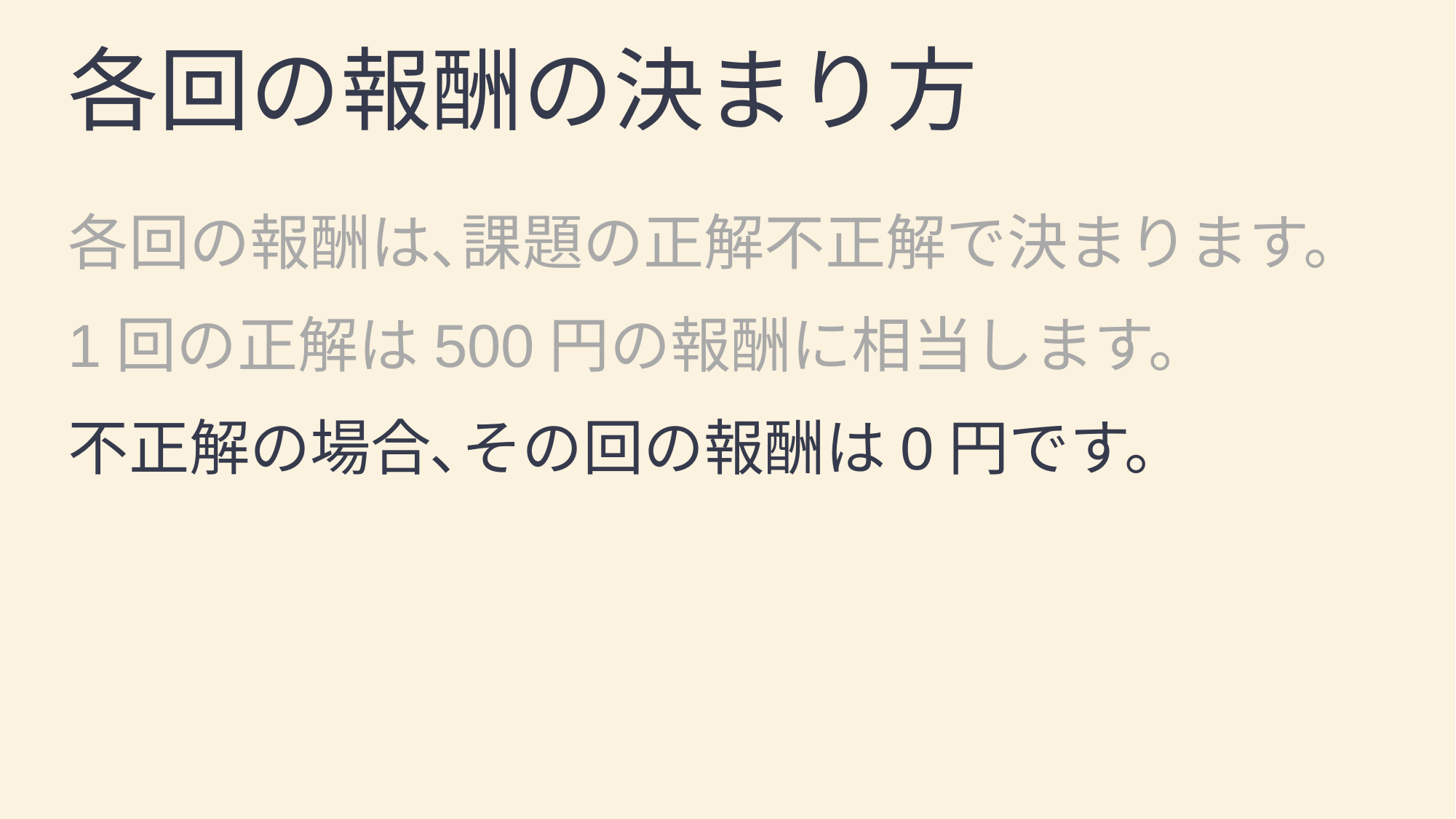

# 各回の報酬の決まり方
各回の報酬は､課題の正解不正解で決まります。
1回の正解は500円の報酬に相当します。
不正解の場合､その回の報酬は0円です。